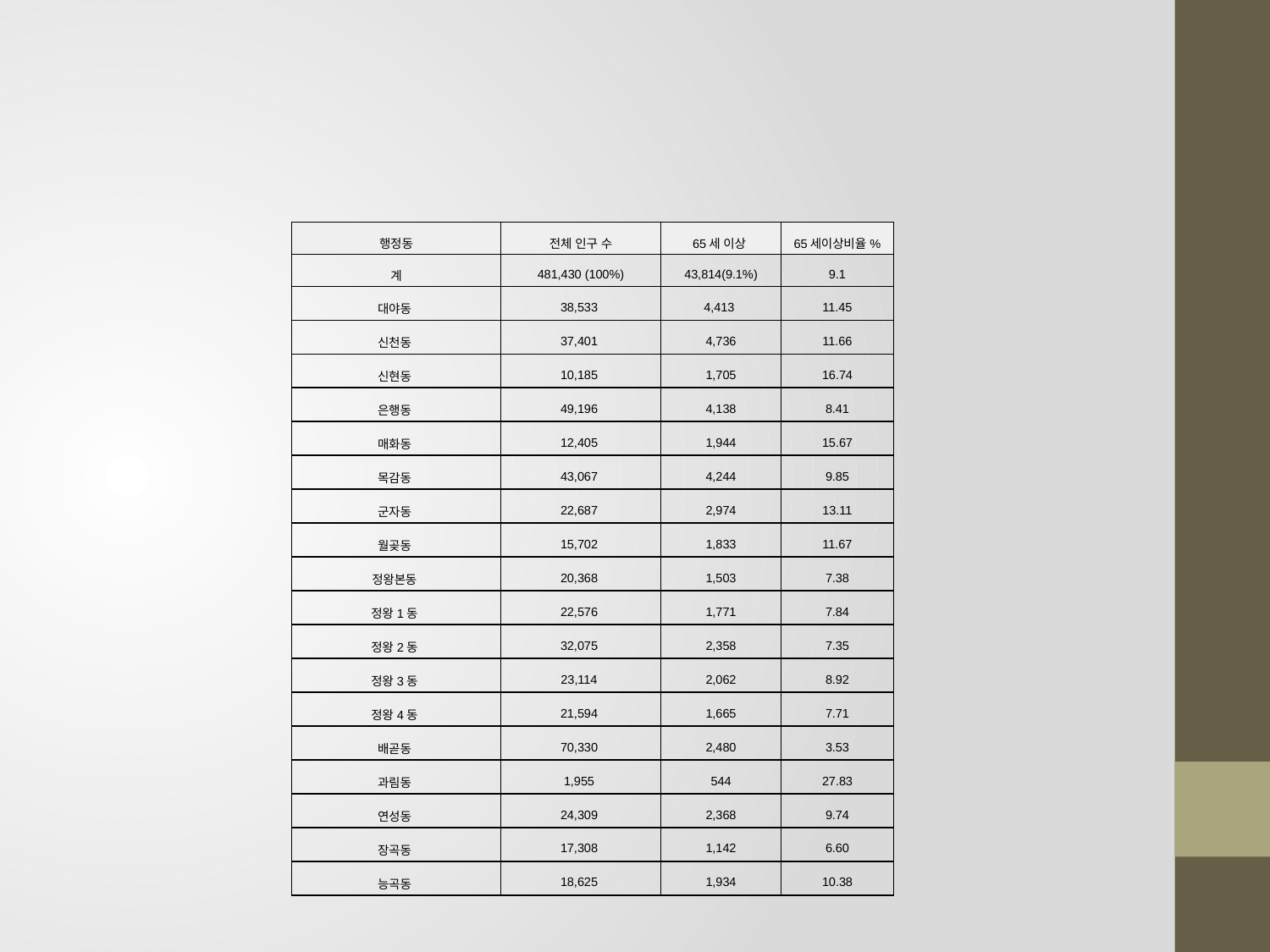

#

| 행정동 | 전체 인구 수 | 65세 이상 | 65세이상비율% |
| --- | --- | --- | --- |
| 계 | 481,430 (100%) | 43,814(9.1%) | 9.1 |
| 대야동 | 38,533 | 4,413 | 11.45 |
| 신천동 | 37,401 | 4,736 | 11.66 |
| 신현동 | 10,185 | 1,705 | 16.74 |
| 은행동 | 49,196 | 4,138 | 8.41 |
| 매화동 | 12,405 | 1,944 | 15.67 |
| 목감동 | 43,067 | 4,244 | 9.85 |
| 군자동 | 22,687 | 2,974 | 13.11 |
| 월곶동 | 15,702 | 1,833 | 11.67 |
| 정왕본동 | 20,368 | 1,503 | 7.38 |
| 정왕1동 | 22,576 | 1,771 | 7.84 |
| 정왕2동 | 32,075 | 2,358 | 7.35 |
| 정왕3동 | 23,114 | 2,062 | 8.92 |
| 정왕4동 | 21,594 | 1,665 | 7.71 |
| 배곧동 | 70,330 | 2,480 | 3.53 |
| 과림동 | 1,955 | 544 | 27.83 |
| 연성동 | 24,309 | 2,368 | 9.74 |
| 장곡동 | 17,308 | 1,142 | 6.60 |
| 능곡동 | 18,625 | 1,934 | 10.38 |